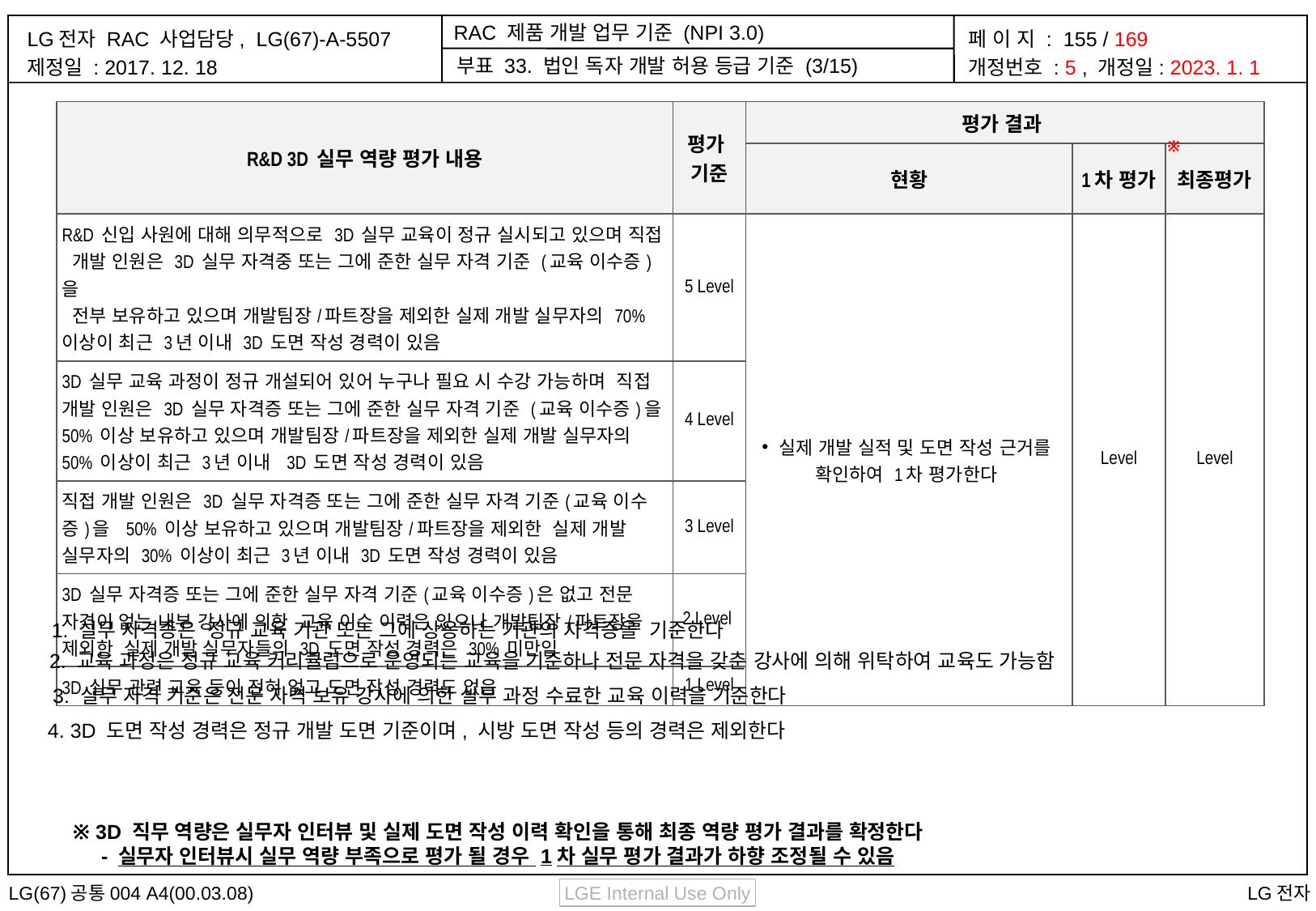

부표 33. 법인 독자 개발 허용 등급 기준 (3/15)
| R&D 3D 실무 역량 평가 내용 | 평가 기준 | 평가 결과 |  |  |
| --- | --- | --- | --- | --- |
|  |  | 현황 | 1차 평가 | 최종평가 |
| R&D 신입 사원에 대해 의무적으로 3D 실무 교육이 정규 실시되고 있으며 직접 개발 인원은 3D 실무 자격중 또는 그에 준한 실무 자격 기준 (교육 이수증)을 전부 보유하고 있으며 개발팀장/파트장을 제외한 실제 개발 실무자의 70% 이상이 최근 3년 이내 3D 도면 작성 경력이 있음 | 5 Level | 실제 개발 실적 및 도면 작성 근거를 확인하여 1차 평가한다 | Level | Level |
| 3D 실무 교육 과정이 정규 개설되어 있어 누구나 필요 시 수강 가능하며 직접 개발 인원은 3D 실무 자격증 또는 그에 준한 실무 자격 기준 (교육 이수증)을 50% 이상 보유하고 있으며 개발팀장/파트장을 제외한 실제 개발 실무자의 50% 이상이 최근 3년 이내 3D 도면 작성 경력이 있음 | 4 Level |  |  |  |
| 직접 개발 인원은 3D 실무 자격증 또는 그에 준한 실무 자격 기준(교육 이수증)을 50% 이상 보유하고 있으며 개발팀장/파트장을 제외한 실제 개발 실무자의 30% 이상이 최근 3년 이내 3D 도면 작성 경력이 있음 | 3 Level |  |  |  |
| 3D 실무 자격증 또는 그에 준한 실무 자격 기준(교육 이수증)은 없고 전문 자격이 없는 내부 강사에 의한 교육 이수 이력은 있으나 개발팀장/파트장을 제외한 실제 개발 실무자들의 3D 도면 작성 경력은 30% 미만임 | 2 Level |  |  |  |
| 3D 실무 관련 교육 등이 전혀 없고 도면 작성 경력도 없음 | 1 Level |  |  |  |
※
1. 실무 자격증은  정규 교육 기관 또는 그에 상응하는 기관의 자격증을  기준한다
2. 교육 과정은 정규 교육 커리큘럼으로 운영되는 교육을 기준하나 전문 자격을 갖춘 강사에 의해 위탁하여 교육도 가능함
3. 실무 자격 기준은 전문 자격 보유 강사에 의한 실무 과정 수료한 교육 이력을 기준한다
4. 3D 도면 작성 경력은 정규 개발 도면 기준이며, 시방 도면 작성 등의 경력은 제외한다
※ 3D 직무 역량은 실무자 인터뷰 및 실제 도면 작성 이력 확인을 통해 최종 역량 평가 결과를 확정한다
     - 실무자 인터뷰시 실무 역량 부족으로 평가 될 경우 1차 실무 평가 결과가 하향 조정될 수 있음